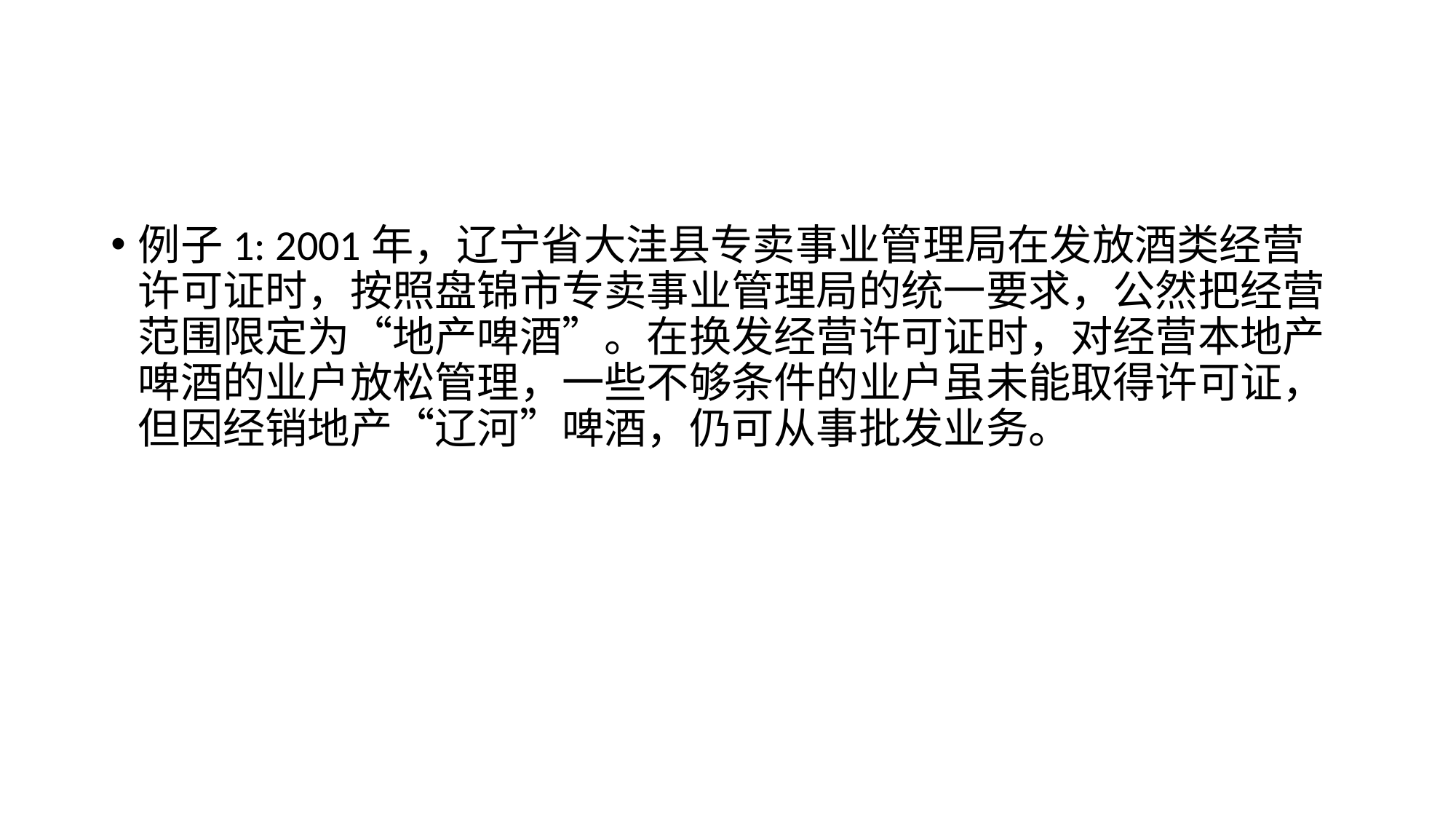

#
例子1: 2001年，辽宁省大洼县专卖事业管理局在发放酒类经营许可证时，按照盘锦市专卖事业管理局的统一要求，公然把经营范围限定为“地产啤酒”。在换发经营许可证时，对经营本地产啤酒的业户放松管理，一些不够条件的业户虽未能取得许可证，但因经销地产“辽河”啤酒，仍可从事批发业务。